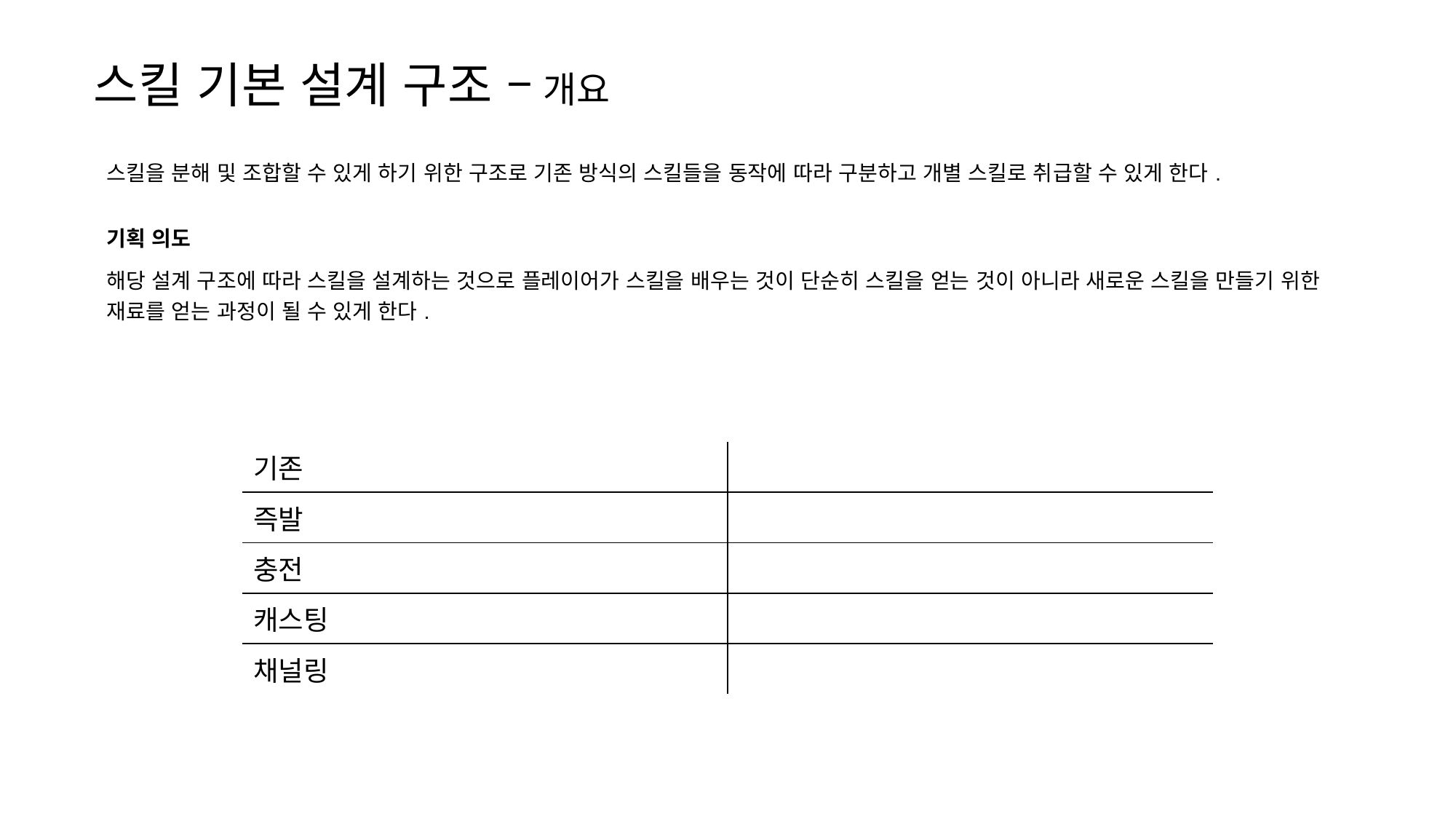

스킬 기본 설계 구조 – 개요
| 스킬을 분해 및 조합할 수 있게 하기 위한 구조로 기존 방식의 스킬들을 동작에 따라 구분하고 개별 스킬로 취급할 수 있게 한다. |
| --- |
| 기획 의도 |
| 해당 설계 구조에 따라 스킬을 설계하는 것으로 플레이어가 스킬을 배우는 것이 단순히 스킬을 얻는 것이 아니라 새로운 스킬을 만들기 위한 재료를 얻는 과정이 될 수 있게 한다. |
| 기존 |  |
| --- | --- |
| 즉발 |  |
| 충전 |  |
| 캐스팅 |  |
| 채널링 |  |